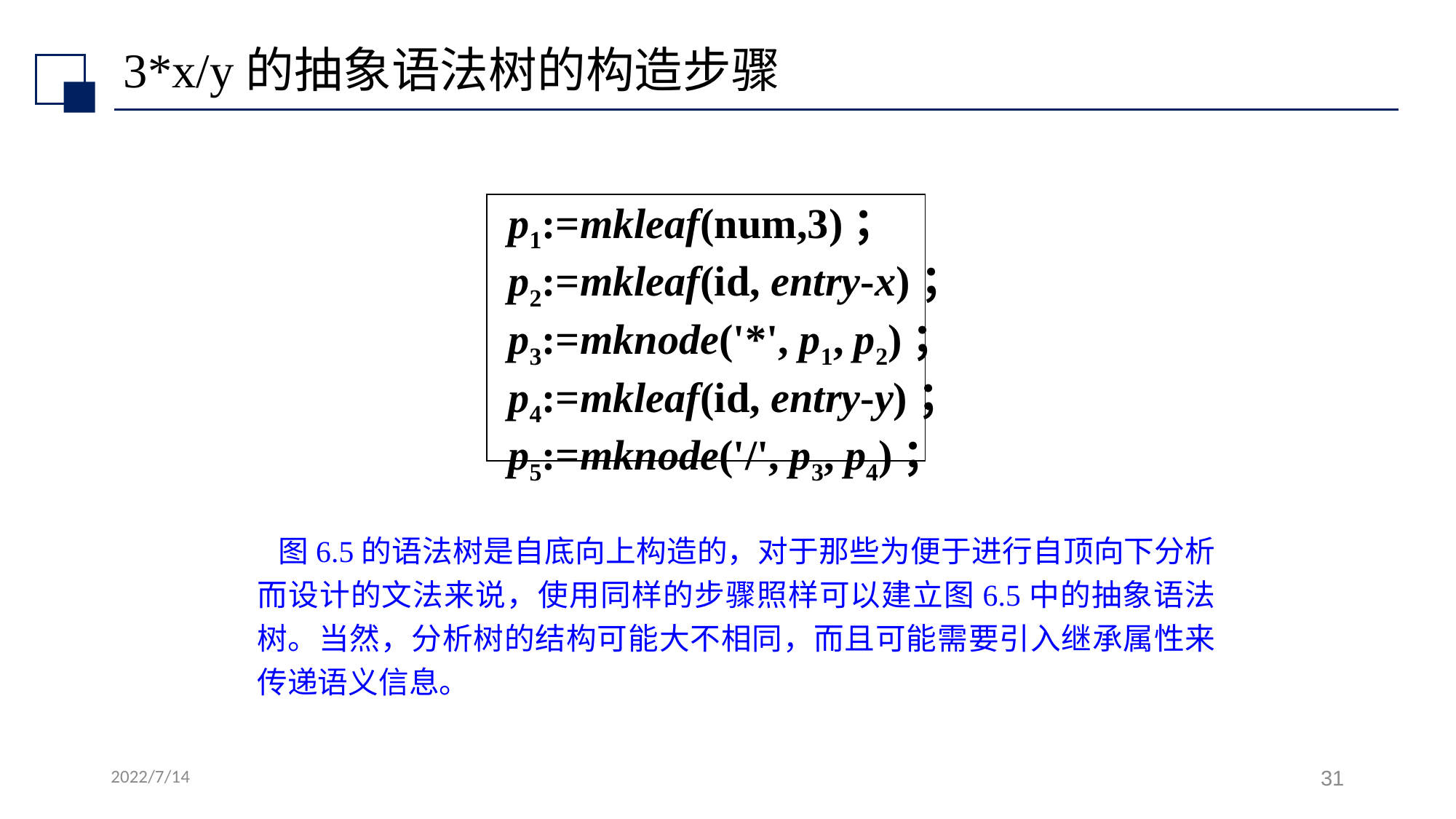

# 3*x/y的抽象语法树的构造步骤
 p1:=mkleaf(num,3)；
 p2:=mkleaf(id, entry-x)；
 p3:=mknode('*', p1, p2)；
 p4:=mkleaf(id, entry-y)；
 p5:=mknode('/', p3, p4)；

  图6.5的语法树是自底向上构造的，对于那些为便于进行自顶向下分析而设计的文法来说，使用同样的步骤照样可以建立图6.5中的抽象语法树。当然，分析树的结构可能大不相同，而且可能需要引入继承属性来传递语义信息。
2022/7/14
31